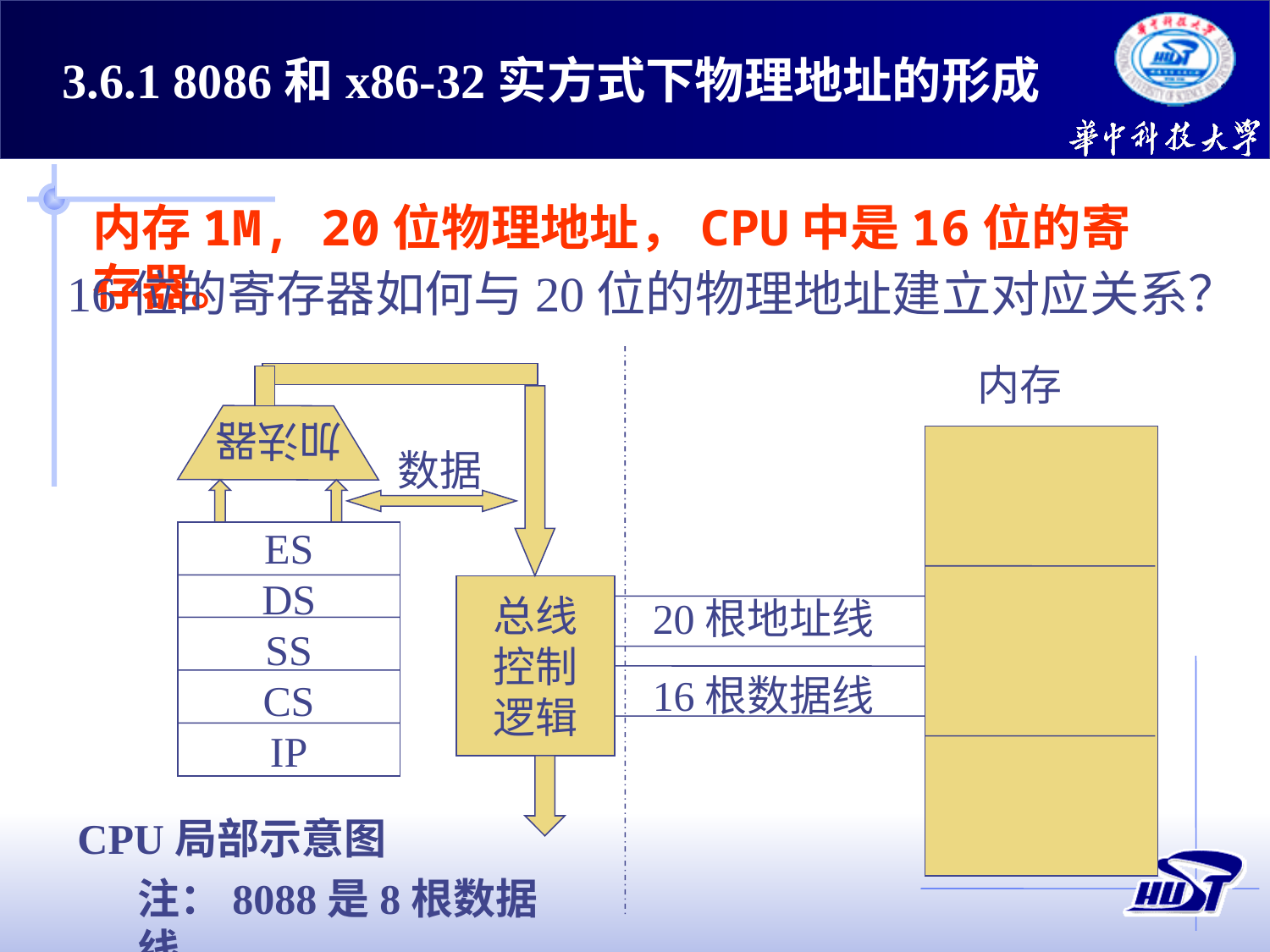

3.6.1 8086和x86-32实方式下物理地址的形成
内存1M, 20位物理地址，CPU中是16位的寄存器。
16位的寄存器如何与20位的物理地址建立对应关系？

内存

加法器

数据

ES
DS
SS
CS
IP

总线
控制
逻辑
20根地址线

16根数据线

CPU局部示意图
注：8088是8根数据线